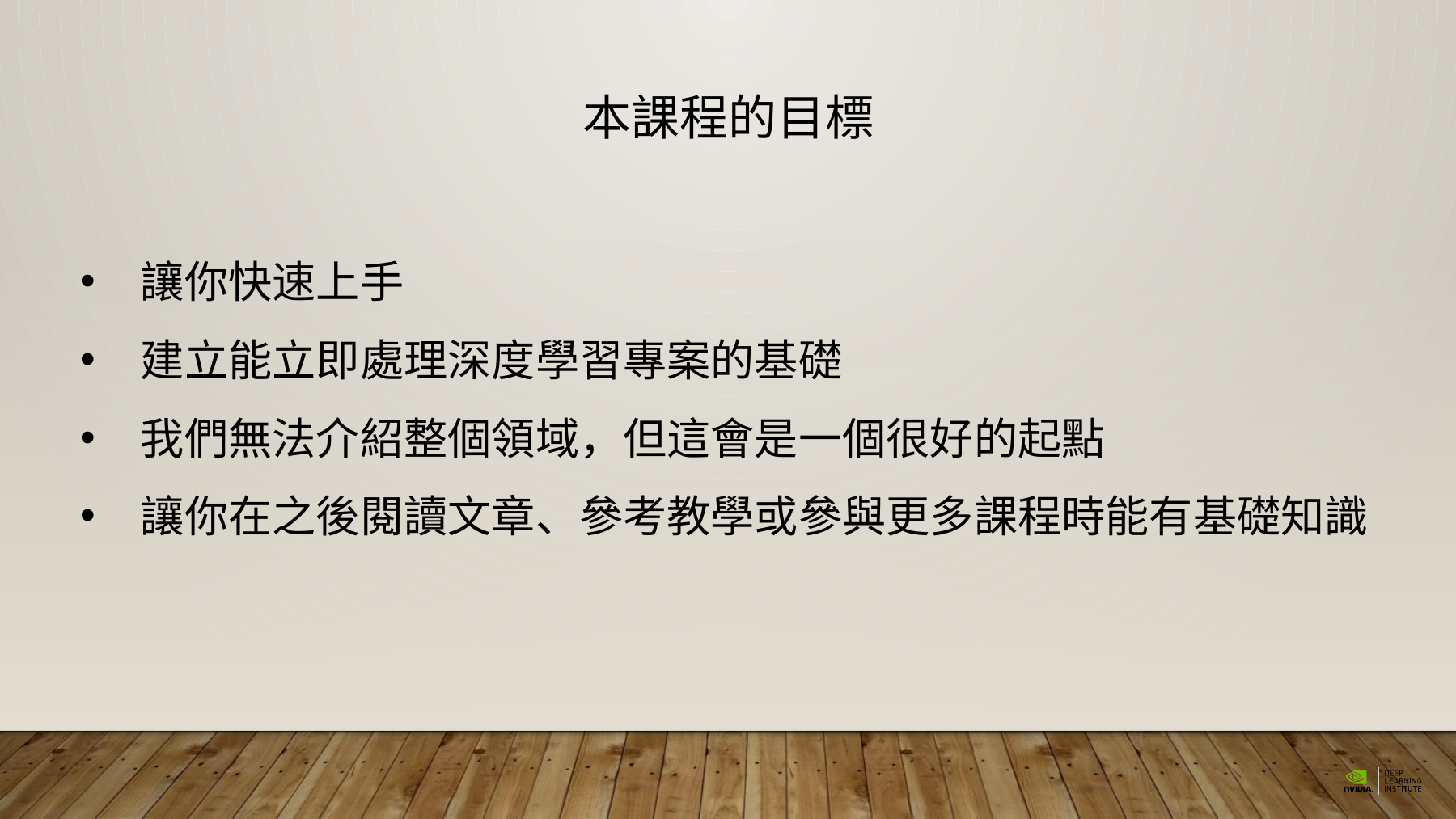

# 本課程的目標
讓你快速上手
建立能立即處理深度學習專案的基礎
我們無法介紹整個領域，但這會是一個很好的起點
讓你在之後閱讀文章、參考教學或參與更多課程時能有基礎知識